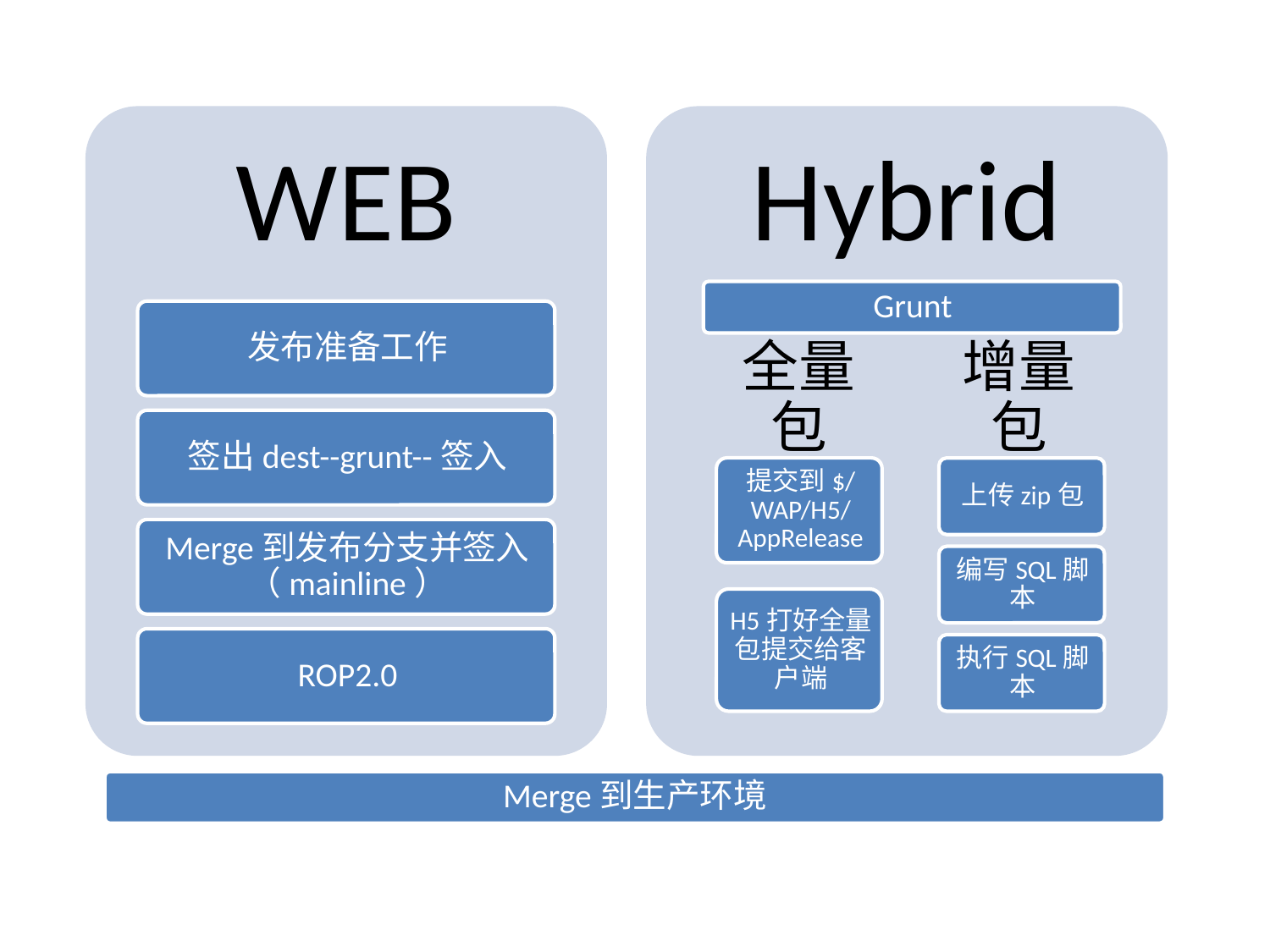

WEB
发布准备工作
签出dest--grunt--签入
Merge到发布分支并签入（mainline）
ROP2.0
Hybrid
Grunt
全量包
提交到$/WAP/H5/
AppRelease
H5打好全量包提交给客户端
增量包
上传zip包
编写SQL脚本
执行SQL脚本

全量包

Merge到生产环境